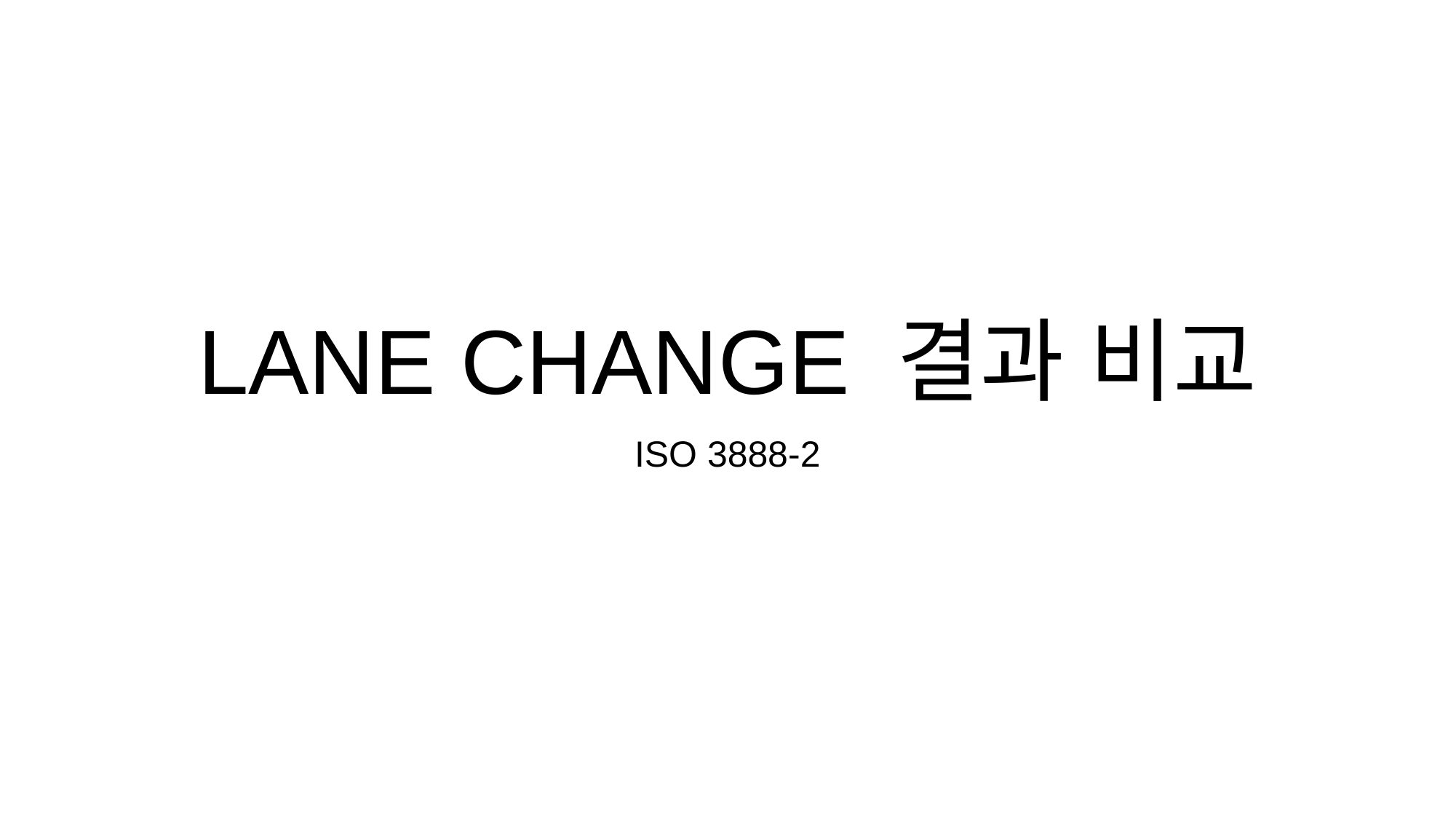

# LANE CHANGE 결과 비교
ISO 3888-2